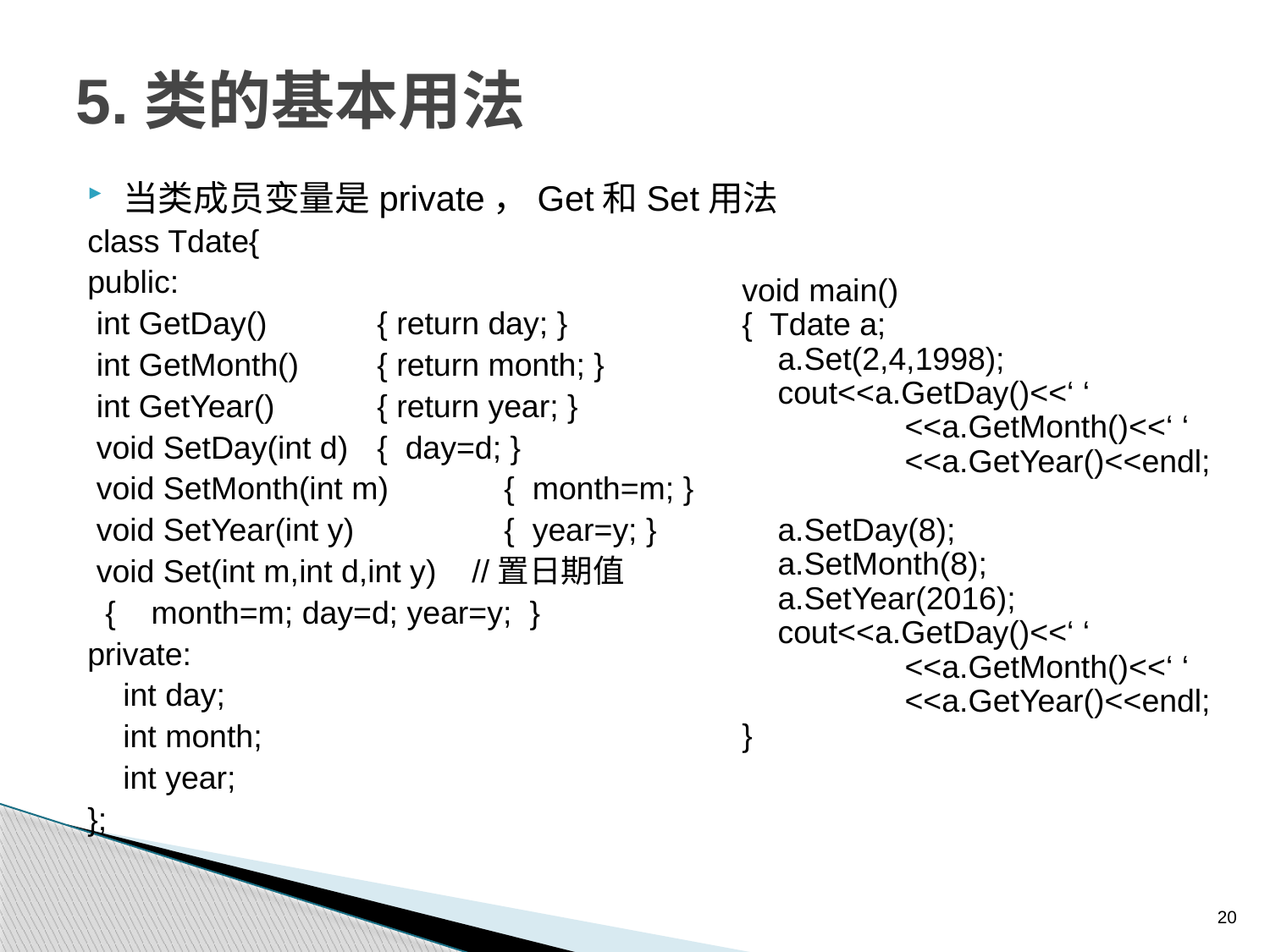

# 5.类的基本用法
当类成员变量是private，Get和Set用法
class Tdate{
public:
 int GetDay()	{ return day; }
 int GetMonth()	{ return month; }
 int GetYear()	{ return year; }
 void SetDay(int d)   	{  day=d; }
 void SetMonth(int m)  	{  month=m; }
 void SetYear(int y)   	{  year=y; }
 void Set(int m,int d,int y)    //置日期值
  {    month=m; day=d; year=y;  }
private:
	int day;
	int month;
	int year;
};

void main()
{  Tdate a;
	a.Set(2,4,1998);
	cout<<a.GetDay()<<‘ ‘
		<<a.GetMonth()<<‘ ‘
		<<a.GetYear()<<endl;

	a.SetDay(8);
	a.SetMonth(8);
	a.SetYear(2016);
	cout<<a.GetDay()<<‘ ‘
		<<a.GetMonth()<<‘ ‘
		<<a.GetYear()<<endl;
}
20